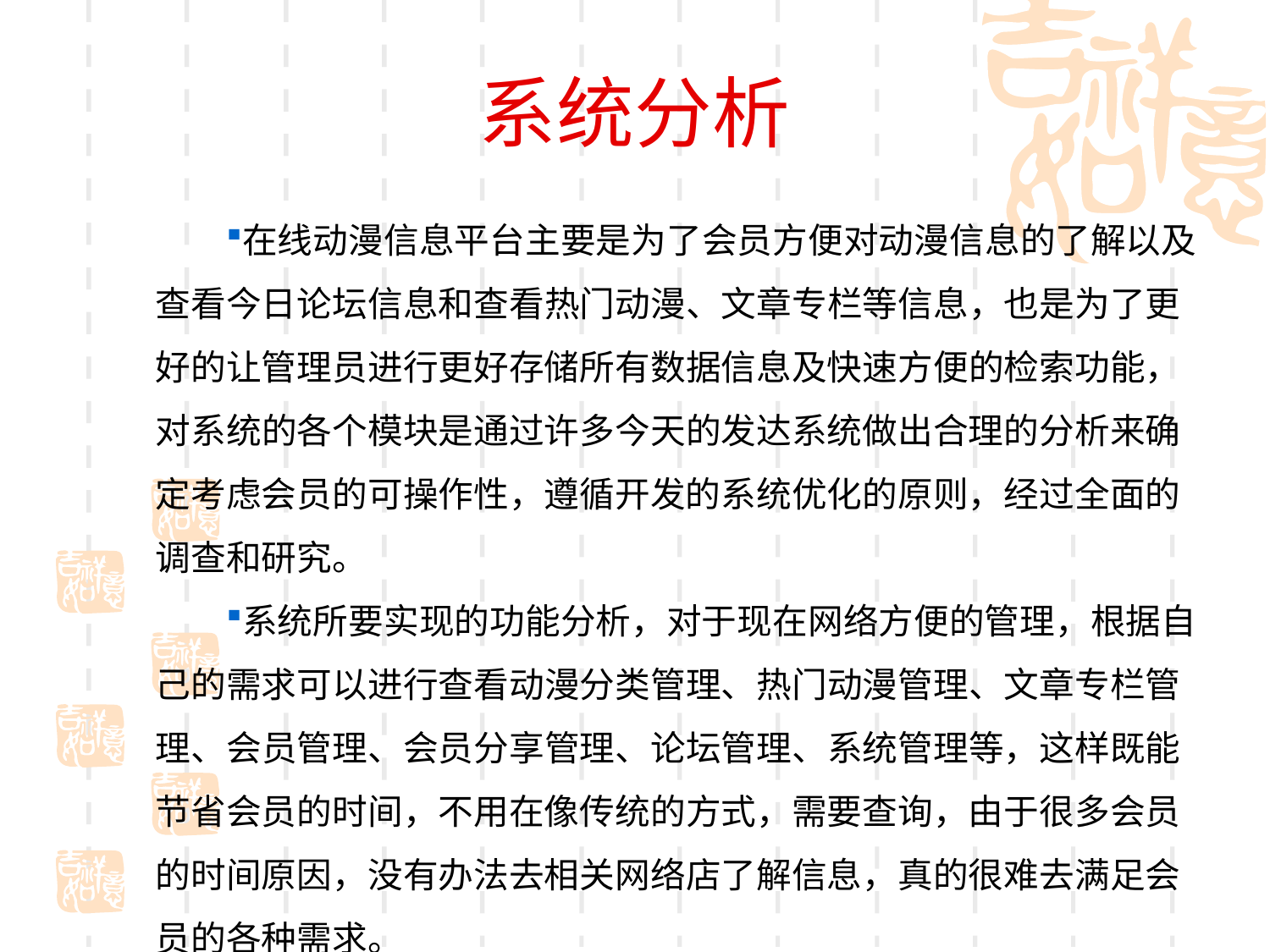

# 系统分析
在线动漫信息平台主要是为了会员方便对动漫信息的了解以及查看今日论坛信息和查看热门动漫、文章专栏等信息，也是为了更好的让管理员进行更好存储所有数据信息及快速方便的检索功能，对系统的各个模块是通过许多今天的发达系统做出合理的分析来确定考虑会员的可操作性，遵循开发的系统优化的原则，经过全面的调查和研究。
系统所要实现的功能分析，对于现在网络方便的管理，根据自己的需求可以进行查看动漫分类管理、热门动漫管理、文章专栏管理、会员管理、会员分享管理、论坛管理、系统管理等，这样既能节省会员的时间，不用在像传统的方式，需要查询，由于很多会员的时间原因，没有办法去相关网络店了解信息，真的很难去满足会员的各种需求。